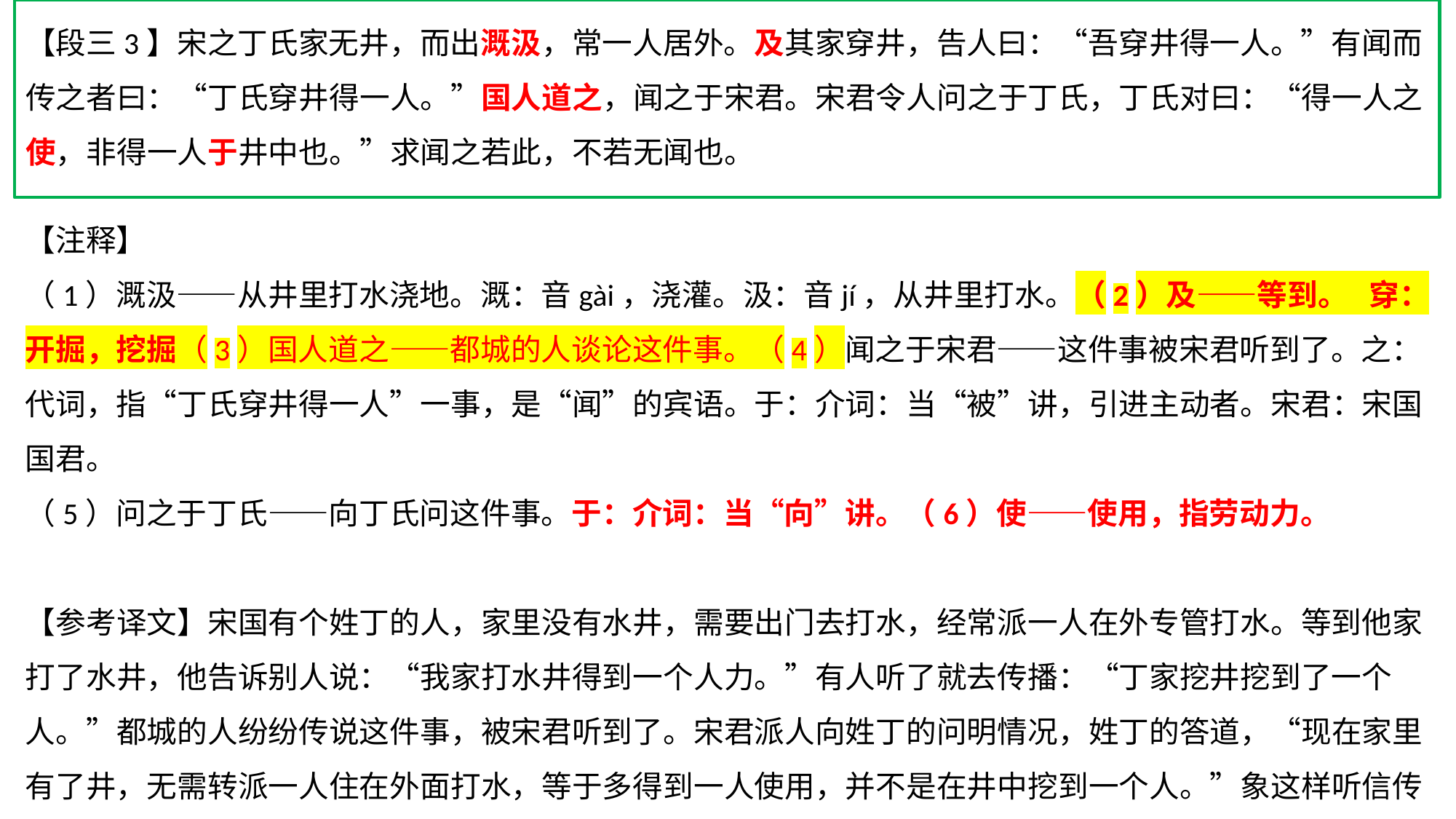

【段三3】宋之丁氏家无井，而出溉汲，常一人居外。及其家穿井，告人曰：“吾穿井得一人。”有闻而传之者曰：“丁氏穿井得一人。”国人道之，闻之于宋君。宋君令人问之于丁氏，丁氏对曰：“得一人之使，非得一人于井中也。”求闻之若此，不若无闻也。
【注释】
（1）溉汲——从井里打水浇地。溉：音gài，浇灌。汲：音jí，从井里打水。（2）及——等到。   穿：开掘，挖掘（3）国人道之——都城的人谈论这件事。（4）闻之于宋君——这件事被宋君听到了。之：代词，指“丁氏穿井得一人”一事，是“闻”的宾语。于：介词：当“被”讲，引进主动者。宋君：宋国国君。
（5）问之于丁氏——向丁氏问这件事。于：介词：当“向”讲。（6）使——使用，指劳动力。

【参考译文】宋国有个姓丁的人，家里没有水井，需要出门去打水，经常派一人在外专管打水。等到他家打了水井，他告诉别人说：“我家打水井得到一个人力。”有人听了就去传播：“丁家挖井挖到了一个人。”都城的人纷纷传说这件事，被宋君听到了。宋君派人向姓丁的问明情况，姓丁的答道，“现在家里有了井，无需转派一人住在外面打水，等于多得到一人使用，并不是在井中挖到一个人。”象这样听信传闻，不如不听。